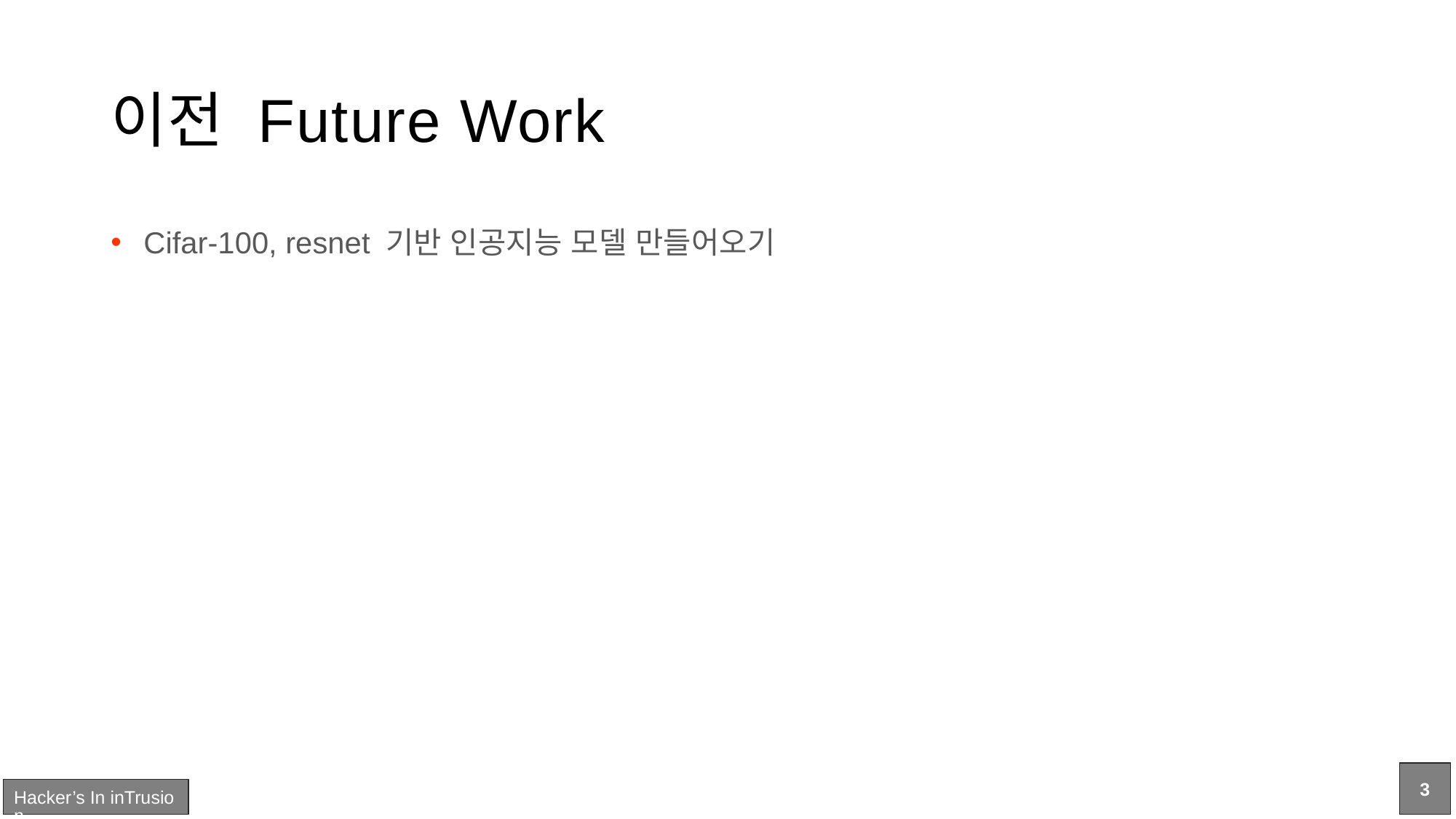

# 이전 Future Work
Cifar-100, resnet 기반 인공지능 모델 만들어오기
3
Hacker’s In inTrusion